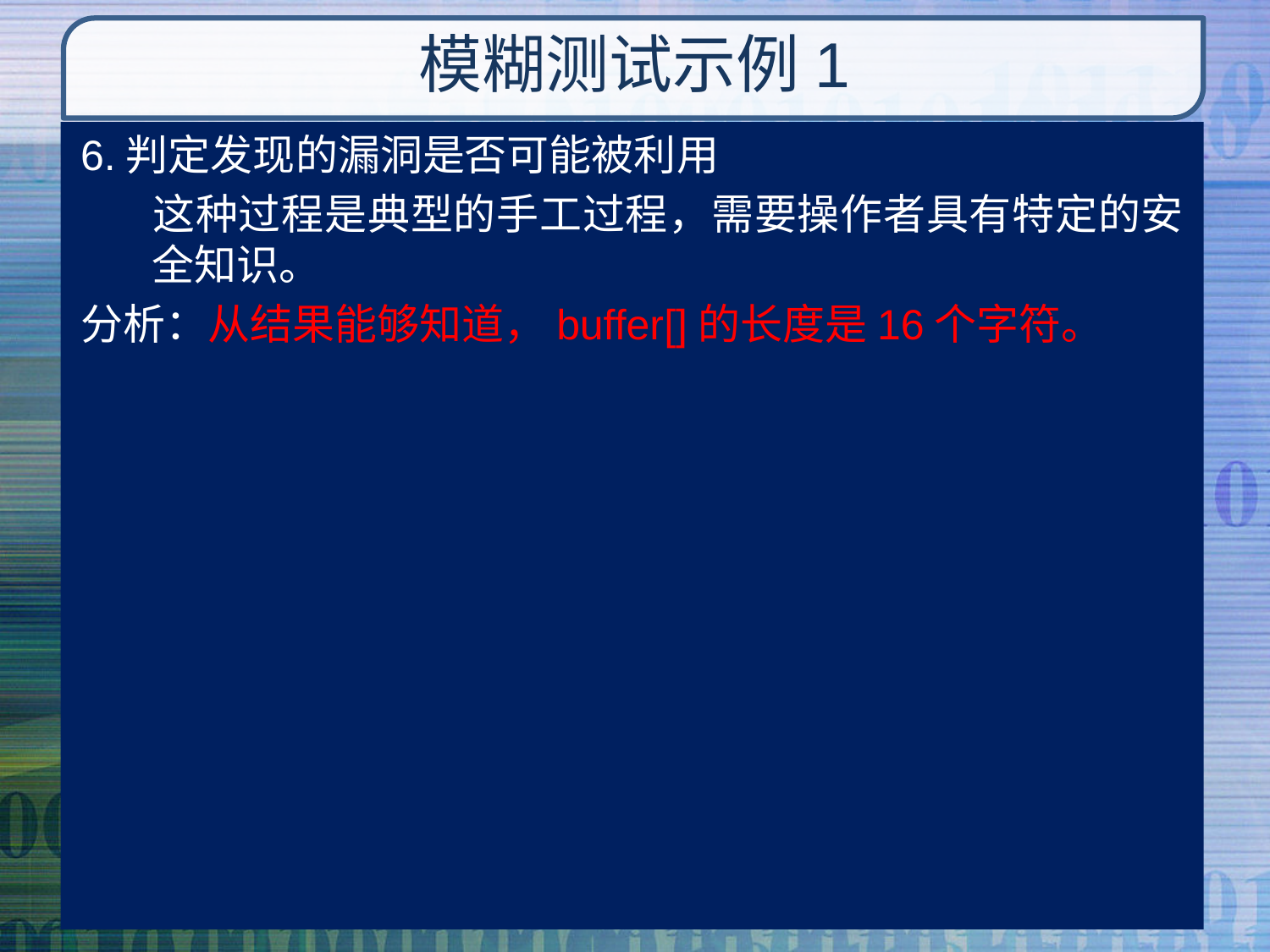

# 模糊测试示例1
6.判定发现的漏洞是否可能被利用
	这种过程是典型的手工过程，需要操作者具有特定的安全知识。
分析：从结果能够知道，buffer[]的长度是16个字符。